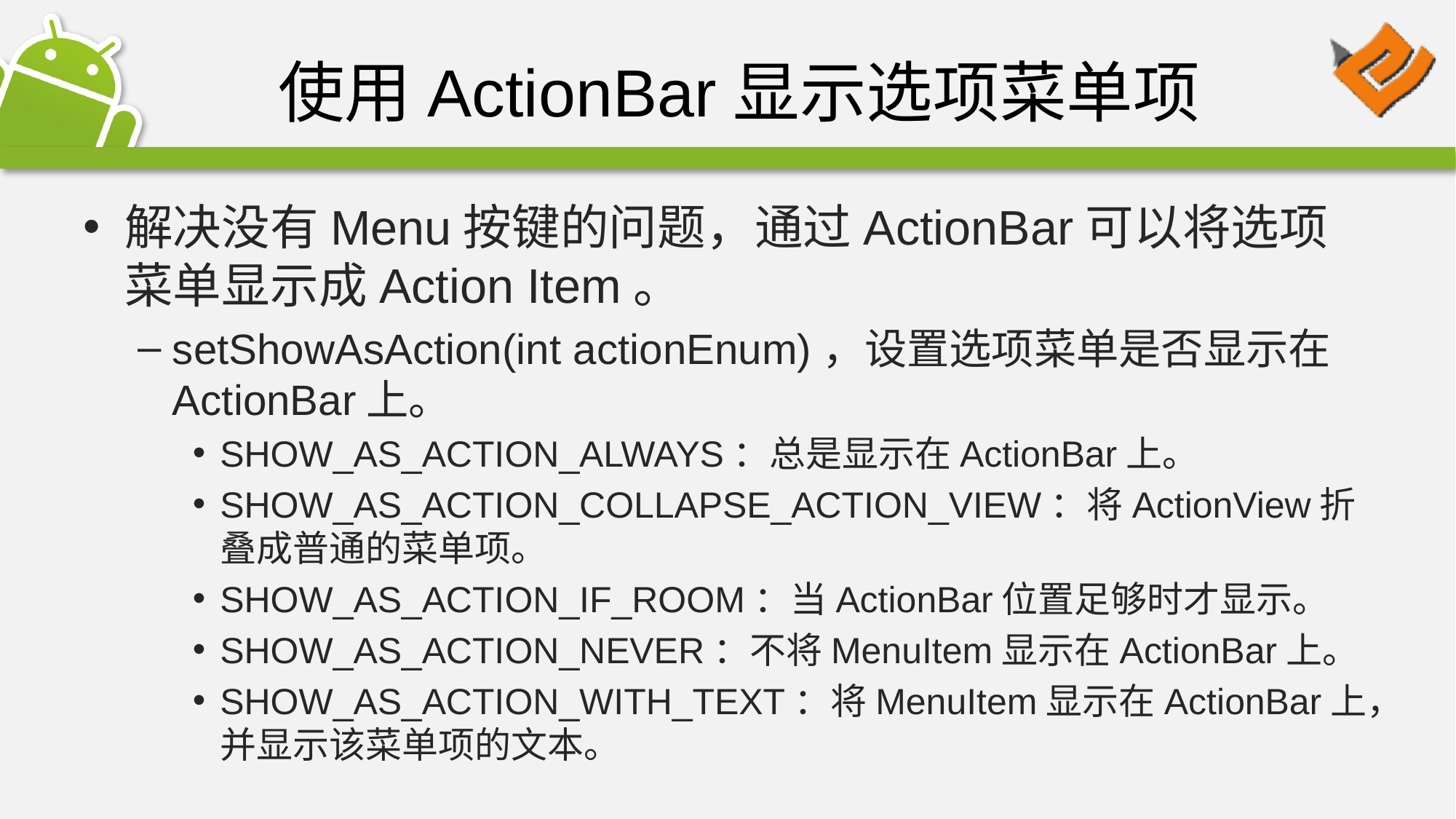

# 使用ActionBar显示选项菜单项
解决没有Menu按键的问题，通过ActionBar可以将选项菜单显示成Action Item。
setShowAsAction(int actionEnum)，设置选项菜单是否显示在ActionBar上。
SHOW_AS_ACTION_ALWAYS：总是显示在ActionBar上。
SHOW_AS_ACTION_COLLAPSE_ACTION_VIEW：将ActionView折叠成普通的菜单项。
SHOW_AS_ACTION_IF_ROOM：当ActionBar位置足够时才显示。
SHOW_AS_ACTION_NEVER：不将MenuItem显示在ActionBar上。
SHOW_AS_ACTION_WITH_TEXT：将MenuItem显示在ActionBar上，并显示该菜单项的文本。